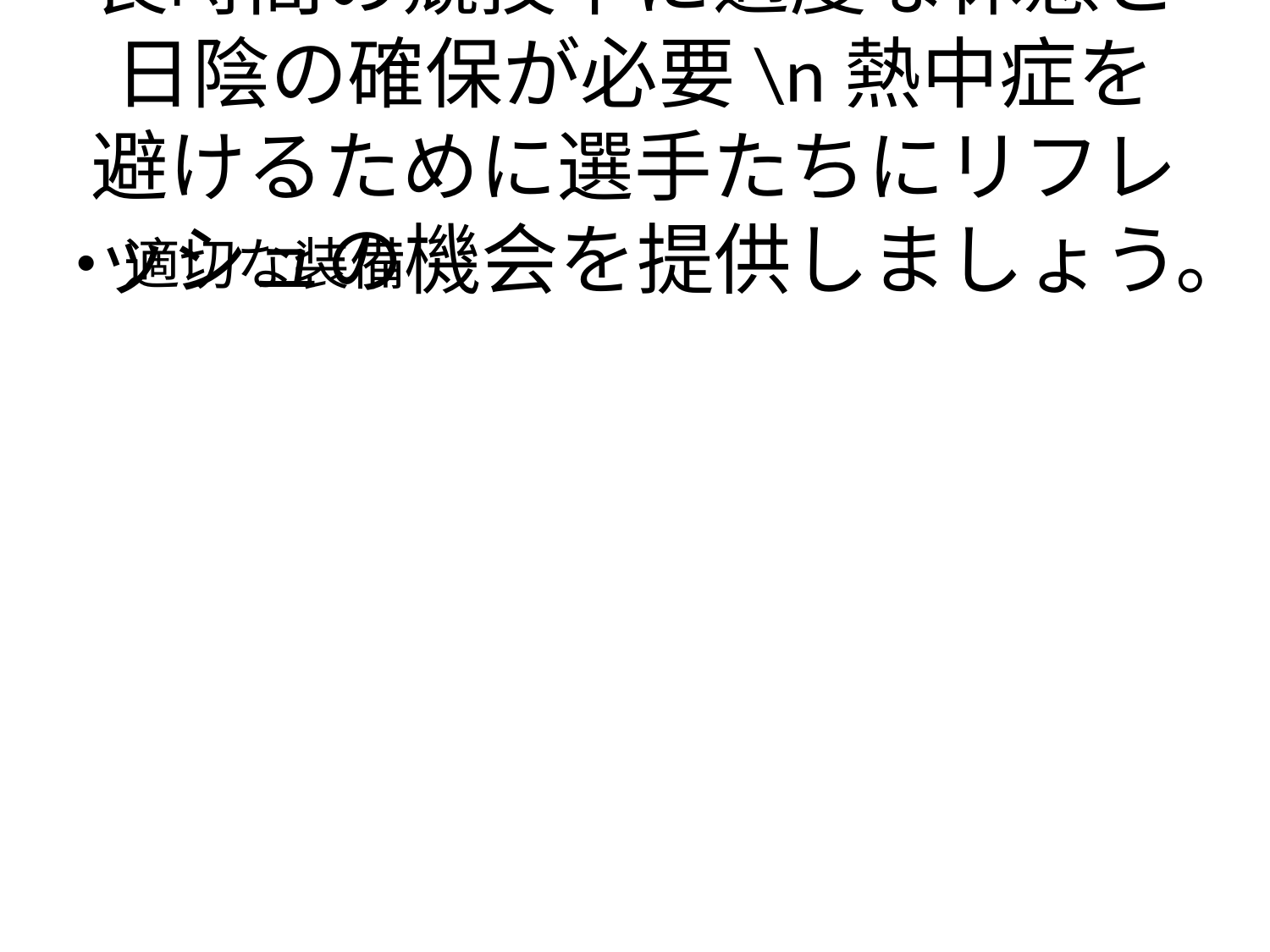

# 長時間の競技中に適度な休憩と日陰の確保が必要\n熱中症を避けるために選手たちにリフレッシュの機会を提供しましょう。
適切な装備